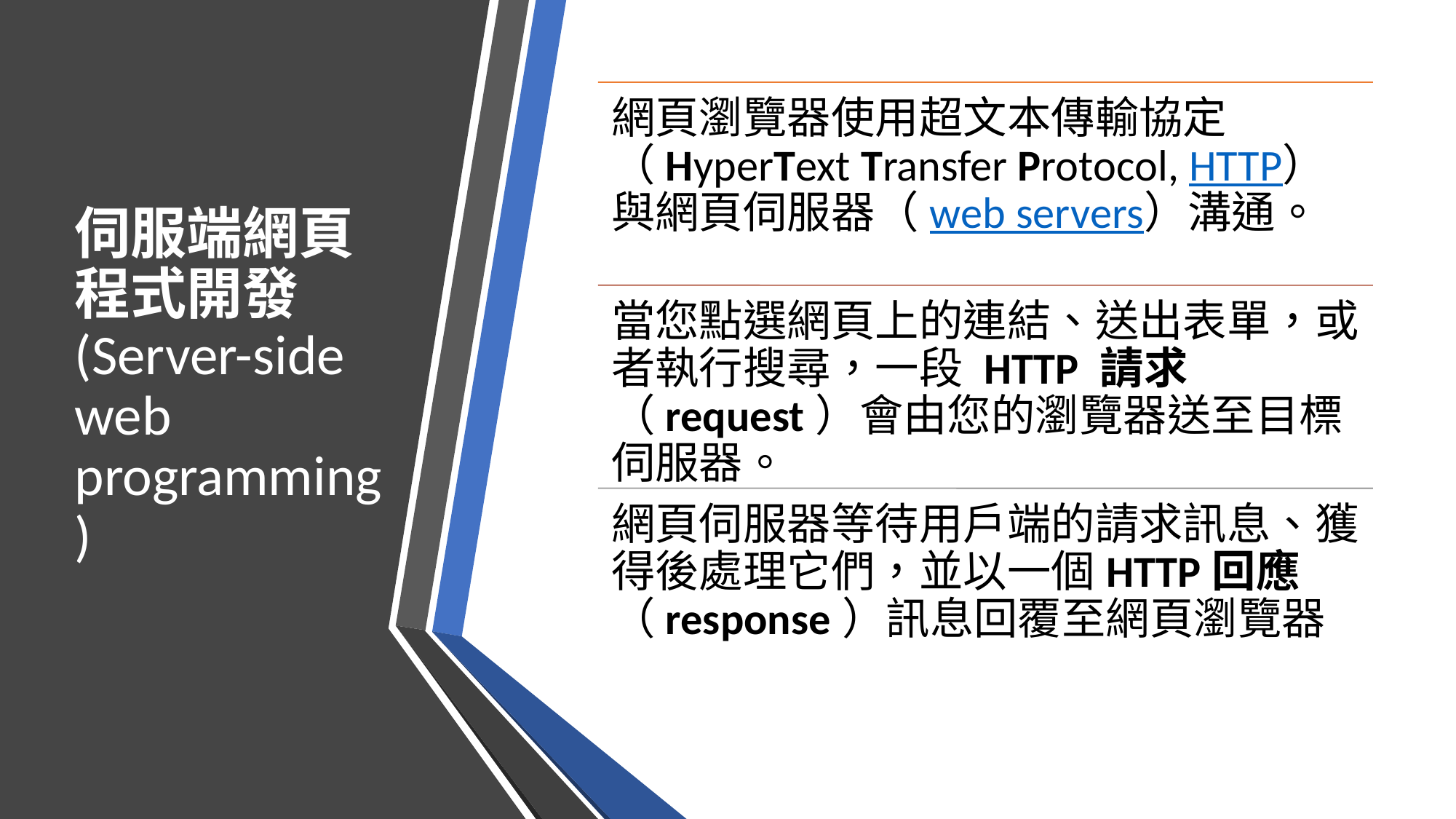

# 伺服端網頁程式開發 (Server-side web programming)
網頁瀏覽器使用超文本傳輸協定（HyperText Transfer Protocol, HTTP）與網頁伺服器（web servers）溝通。
當您點選網頁上的連結、送出表單，或者執行搜尋，一段 HTTP 請求（request）會由您的瀏覽器送至目標伺服器。
網頁伺服器等待用戶端的請求訊息、獲得後處理它們，並以一個HTTP回應（response）訊息回覆至網頁瀏覽器